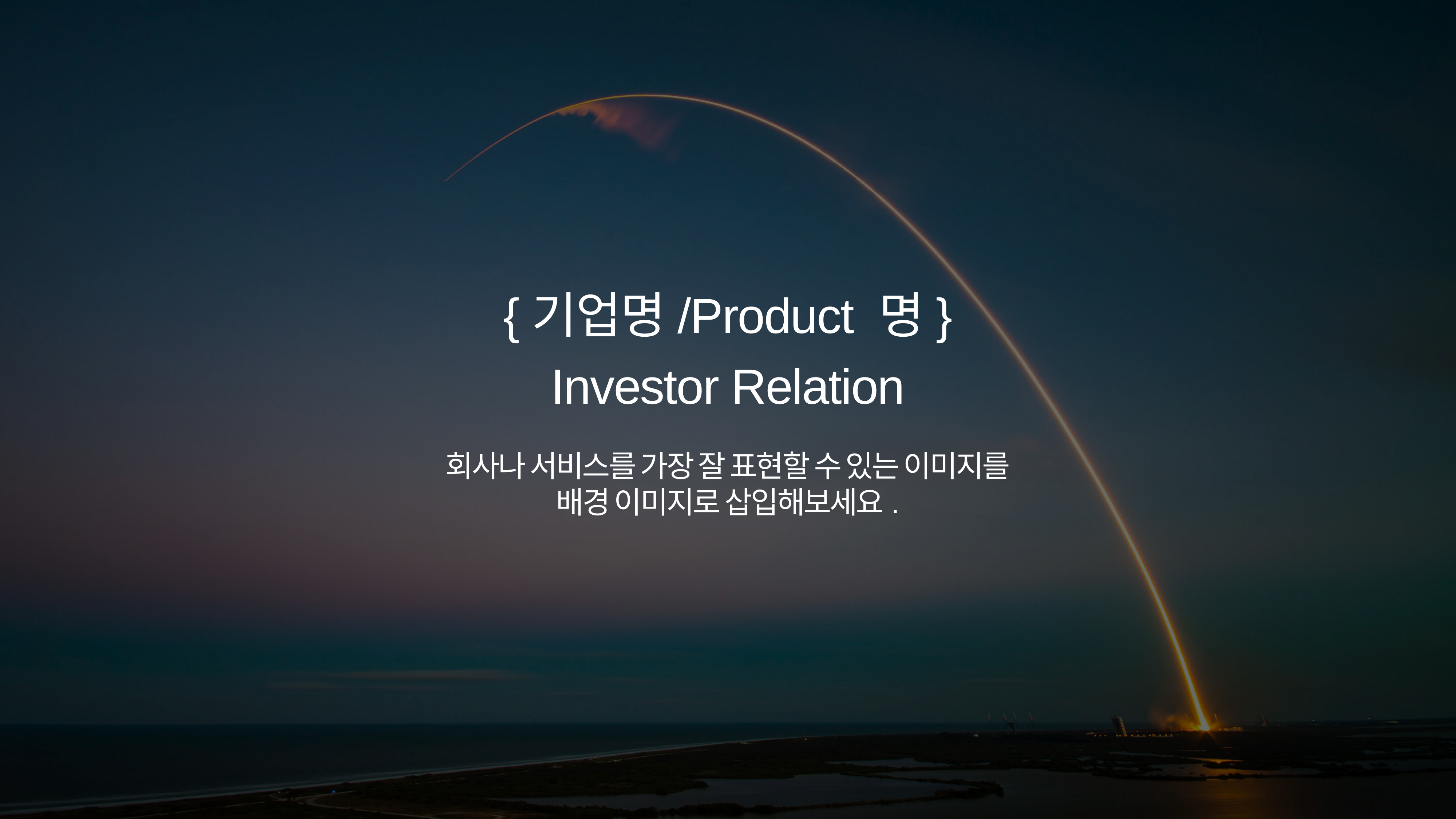

{기업명/Product 명}
Investor Relation
회사나 서비스를 가장 잘 표현할 수 있는 이미지를
배경 이미지로 삽입해보세요.